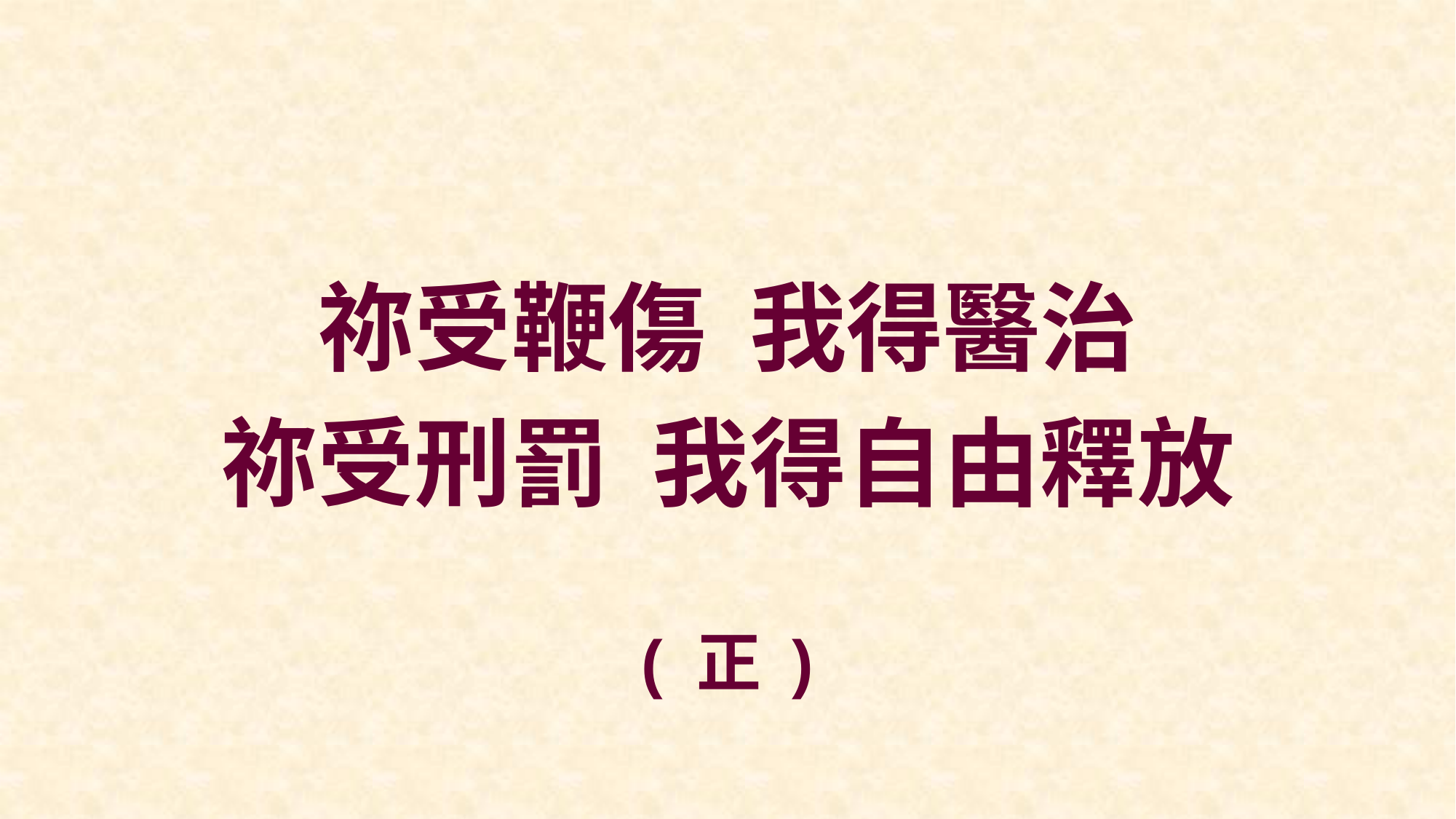

祢受鞭傷  我得醫治
祢受刑罰  我得自由釋放
( 正 )